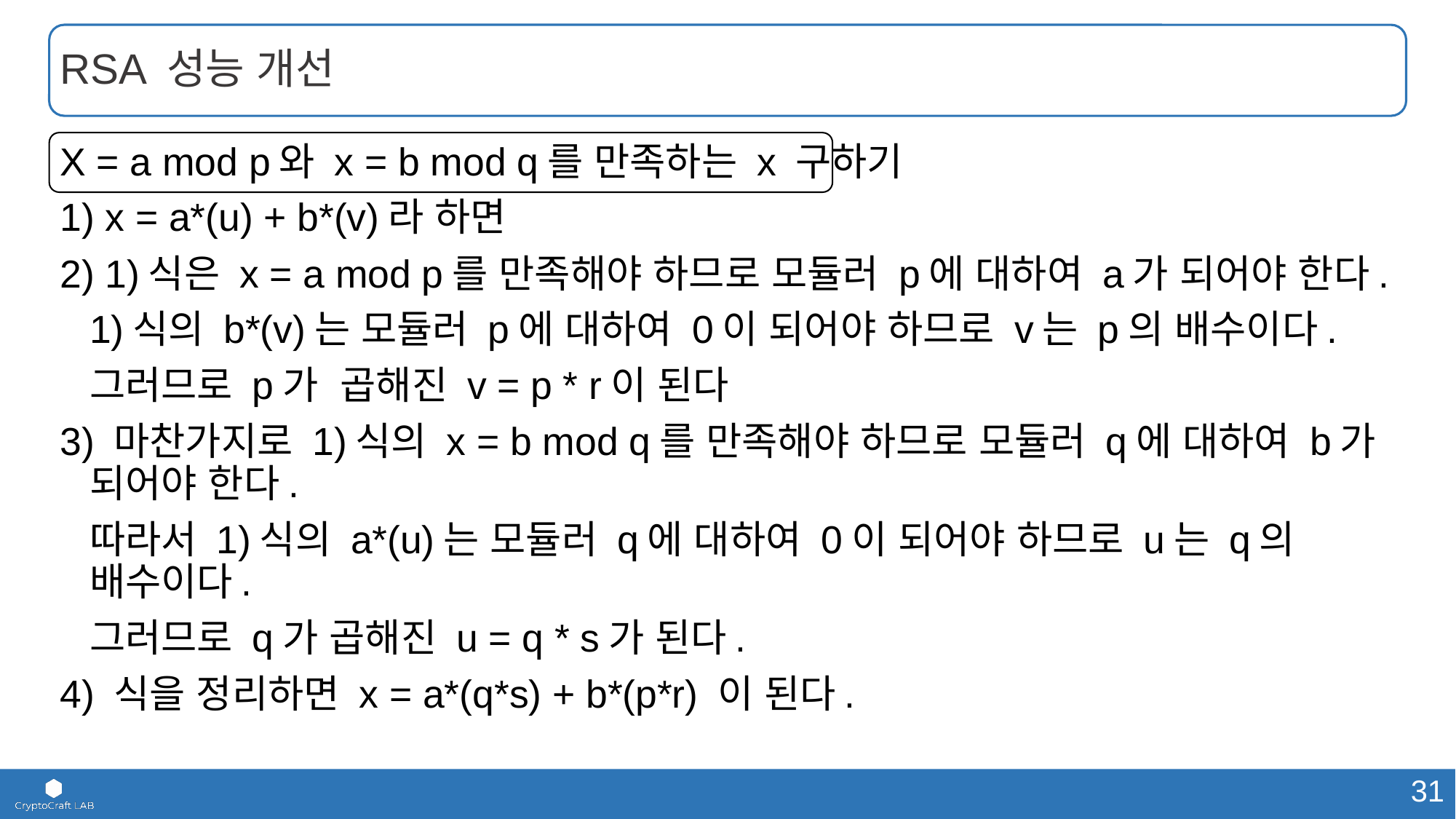

# RSA 성능 개선

X = a mod p와 x = b mod q를 만족하는 x 구하기
1) x = a*(u) + b*(v)라 하면
2) 1)식은 x = a mod p를 만족해야 하므로 모듈러 p에 대하여 a가 되어야 한다.
	1)식의 b*(v)는 모듈러 p에 대하여 0이 되어야 하므로 v는 p의 배수이다.
	그러므로 p가  곱해진 v = p * r이 된다
3) 마찬가지로 1)식의 x = b mod q를 만족해야 하므로 모듈러 q에 대하여 b가 되어야 한다.
	따라서 1)식의 a*(u)는 모듈러 q에 대하여 0이 되어야 하므로 u는 q의 배수이다.
	그러므로 q가 곱해진 u = q * s가 된다.
4) 식을 정리하면 x = a*(q*s) + b*(p*r) 이 된다.